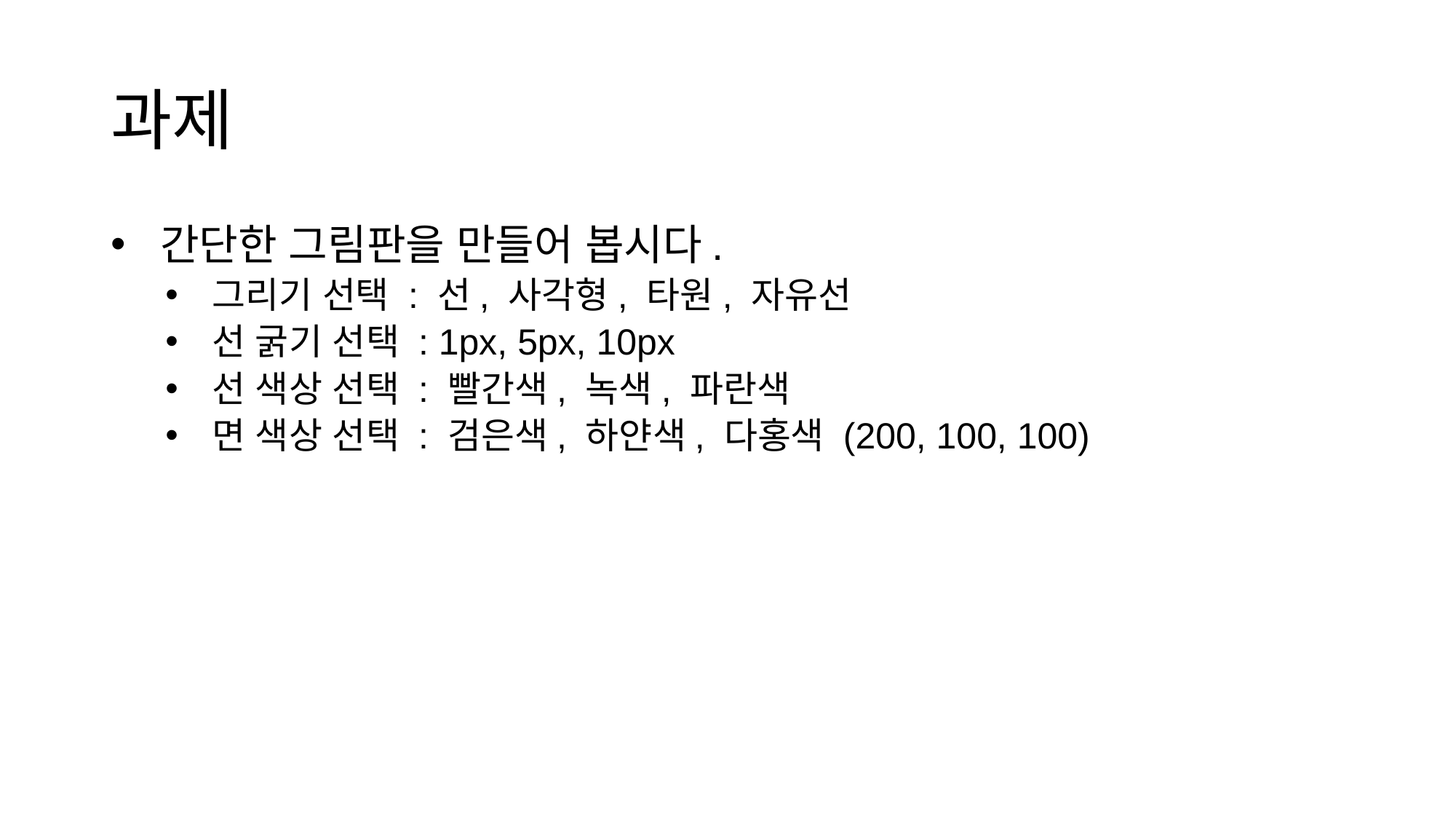

# 과제
 간단한 그림판을 만들어 봅시다.
 그리기 선택 : 선, 사각형, 타원, 자유선
 선 굵기 선택 : 1px, 5px, 10px
 선 색상 선택 : 빨간색, 녹색, 파란색
 면 색상 선택 : 검은색, 하얀색, 다홍색 (200, 100, 100)